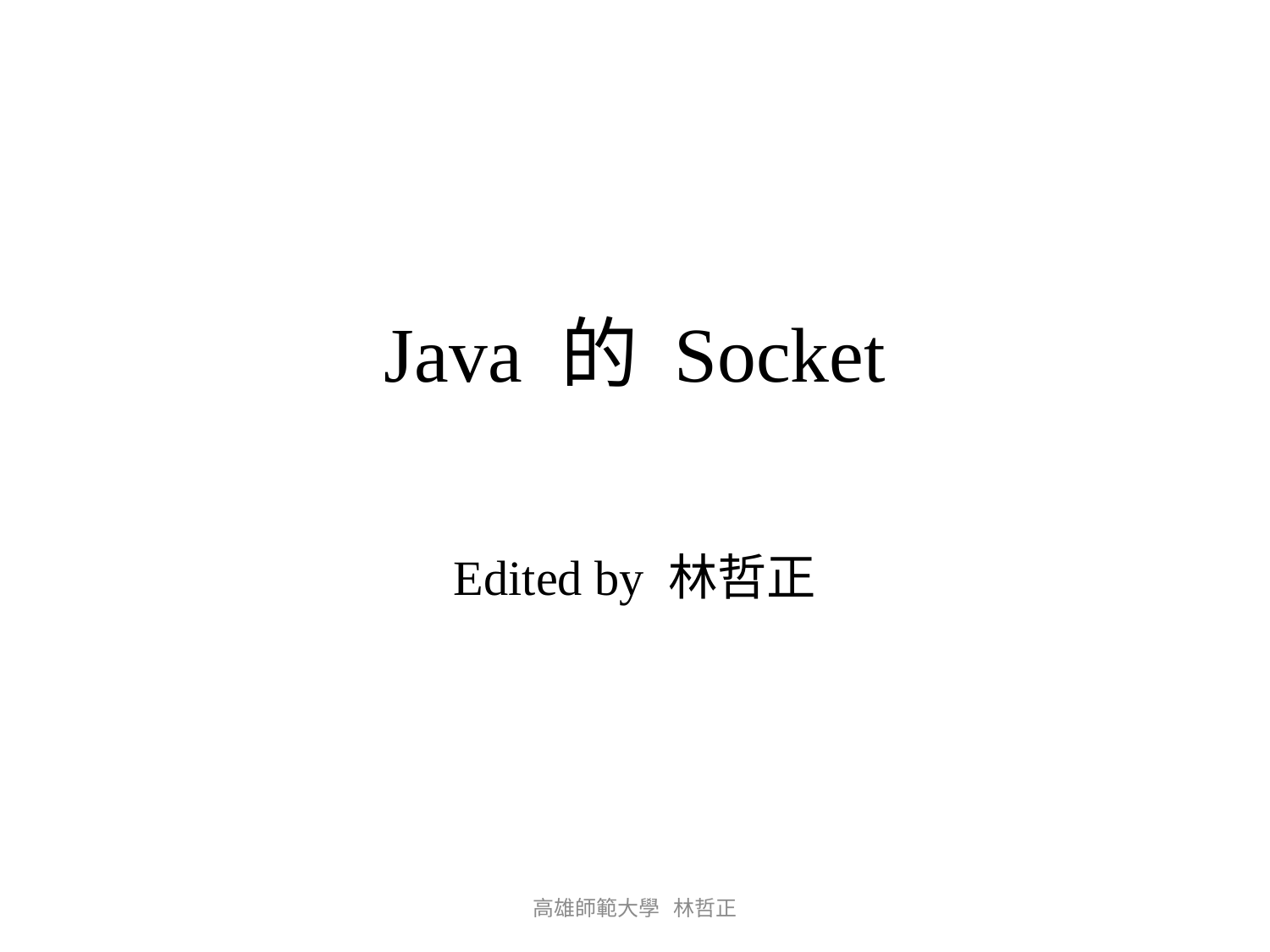

# Java 的 Socket
Edited by 林哲正
高雄師範大學  林哲正